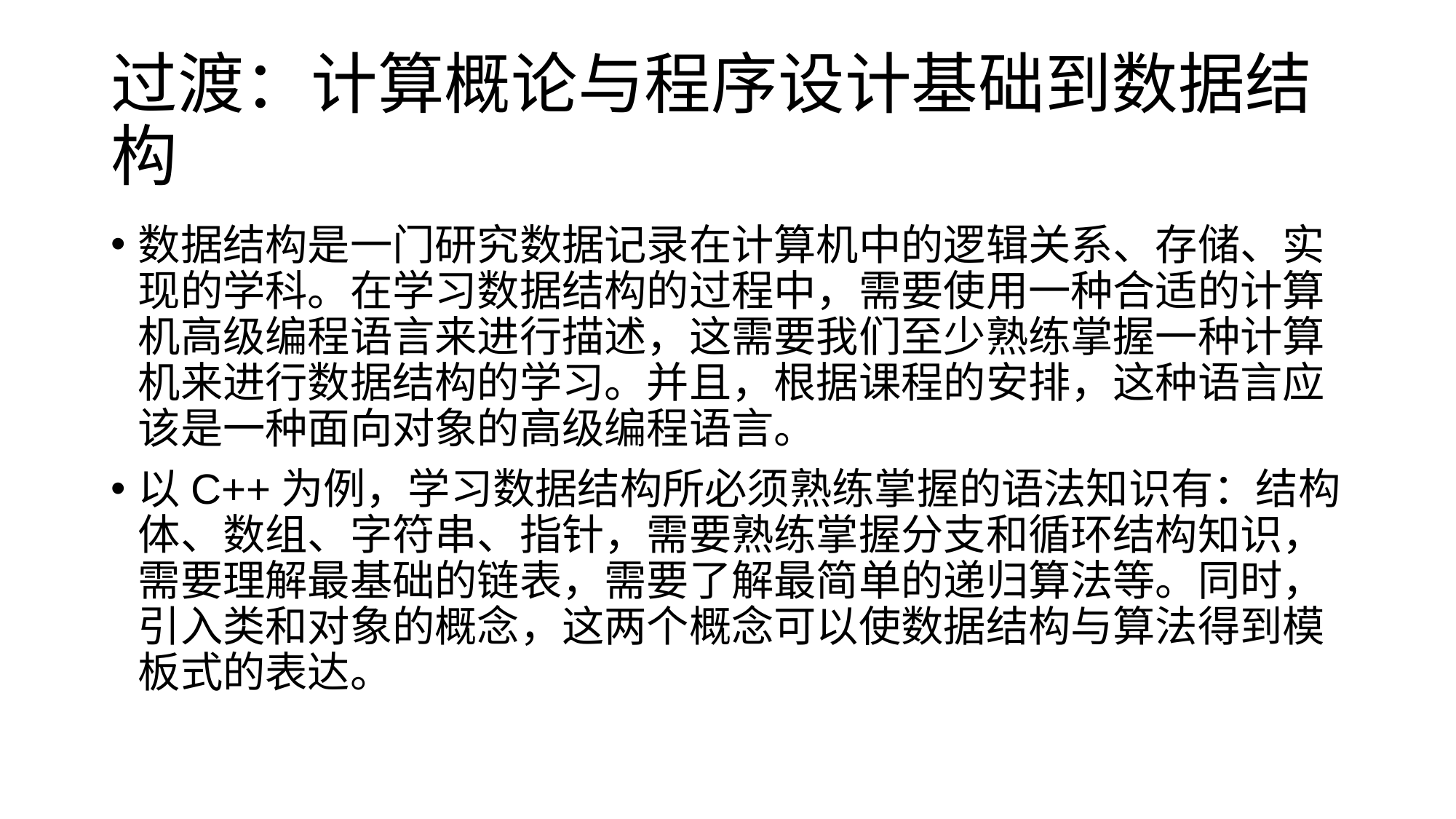

# 过渡：计算概论与程序设计基础到数据结构
数据结构是一门研究数据记录在计算机中的逻辑关系、存储、实现的学科。在学习数据结构的过程中，需要使用一种合适的计算机高级编程语言来进行描述，这需要我们至少熟练掌握一种计算机来进行数据结构的学习。并且，根据课程的安排，这种语言应该是一种面向对象的高级编程语言。
以C++为例，学习数据结构所必须熟练掌握的语法知识有：结构体、数组、字符串、指针，需要熟练掌握分支和循环结构知识，需要理解最基础的链表，需要了解最简单的递归算法等。同时，引入类和对象的概念，这两个概念可以使数据结构与算法得到模板式的表达。